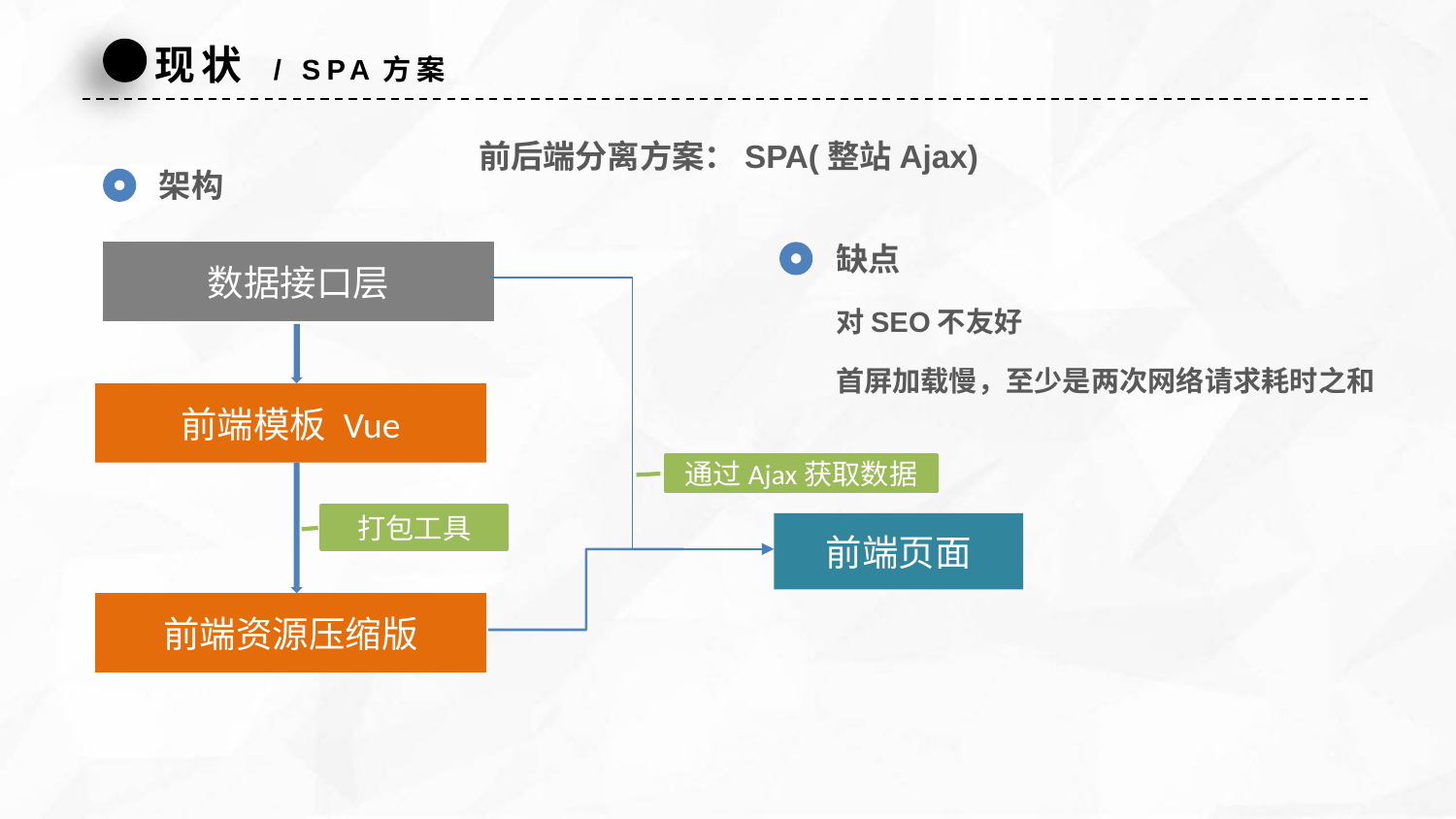

现状 / SPA方案

前后端分离方案：SPA(整站Ajax)
架构

缺点

数据接口层
对SEO不友好

首屏加载慢，至少是两次网络请求耗时之和
前端模板 Vue
通过Ajax获取数据

打包工具
前端页面
前端资源压缩版
延时符